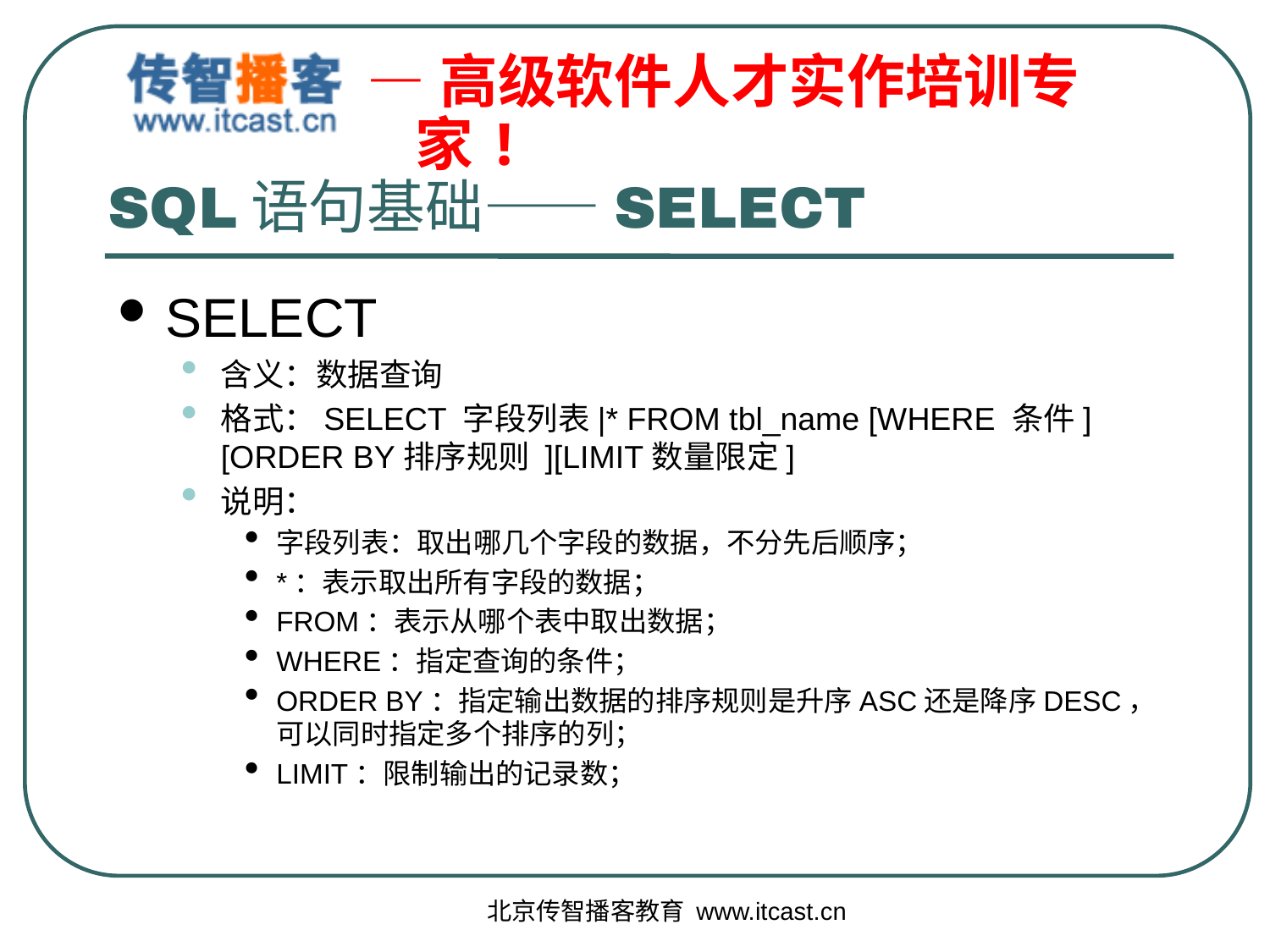

SQL语句基础——SELECT
SELECT
含义：数据查询
格式：SELECT 字段列表|* FROM tbl_name [WHERE 条件] [ORDER BY排序规则 ][LIMIT数量限定]
说明：
字段列表：取出哪几个字段的数据，不分先后顺序；
*：表示取出所有字段的数据；
FROM：表示从哪个表中取出数据；
WHERE：指定查询的条件；
ORDER BY：指定输出数据的排序规则是升序ASC还是降序DESC，可以同时指定多个排序的列；
LIMIT：限制输出的记录数；